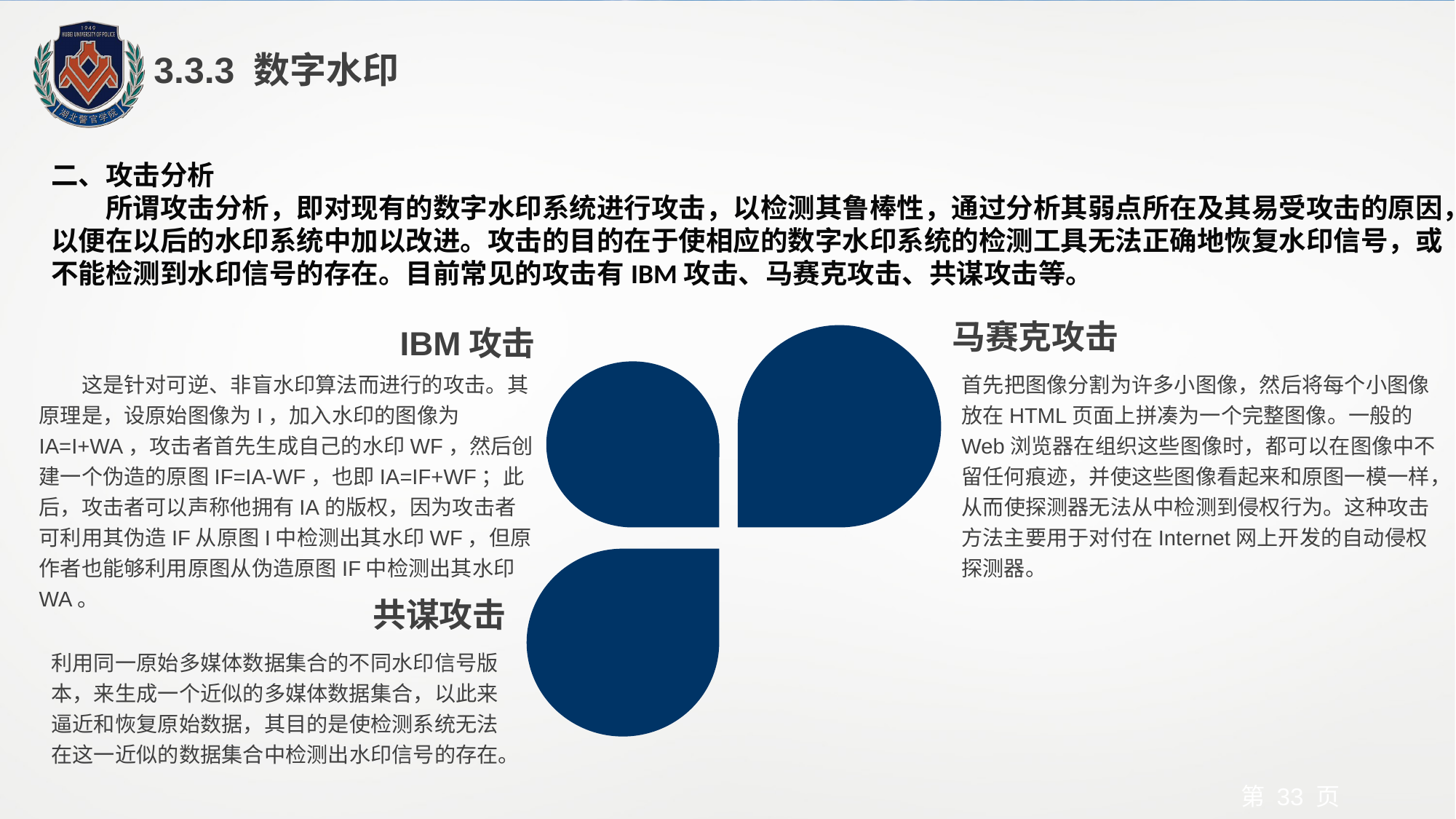

3.3.3 数字水印
二、攻击分析
　　所谓攻击分析，即对现有的数字水印系统进行攻击，以检测其鲁棒性，通过分析其弱点所在及其易受攻击的原因，以便在以后的水印系统中加以改进。攻击的目的在于使相应的数字水印系统的检测工具无法正确地恢复水印信号，或不能检测到水印信号的存在。目前常见的攻击有IBM攻击、马赛克攻击、共谋攻击等。
马赛克攻击
IBM攻击

　　这是针对可逆、非盲水印算法而进行的攻击。其原理是，设原始图像为I，加入水印的图像为IA=I+WA，攻击者首先生成自己的水印WF，然后创建一个伪造的原图IF=IA-WF，也即IA=IF+WF；此后，攻击者可以声称他拥有IA的版权，因为攻击者可利用其伪造IF从原图I中检测出其水印WF，但原作者也能够利用原图从伪造原图IF中检测出其水印WA。
首先把图像分割为许多小图像，然后将每个小图像放在HTML页面上拼凑为一个完整图像。一般的Web浏览器在组织这些图像时，都可以在图像中不留任何痕迹，并使这些图像看起来和原图一模一样，从而使探测器无法从中检测到侵权行为。这种攻击方法主要用于对付在Internet网上开发的自动侵权探测器。

共谋攻击
利用同一原始多媒体数据集合的不同水印信号版本，来生成一个近似的多媒体数据集合，以此来逼近和恢复原始数据，其目的是使检测系统无法在这一近似的数据集合中检测出水印信号的存在。